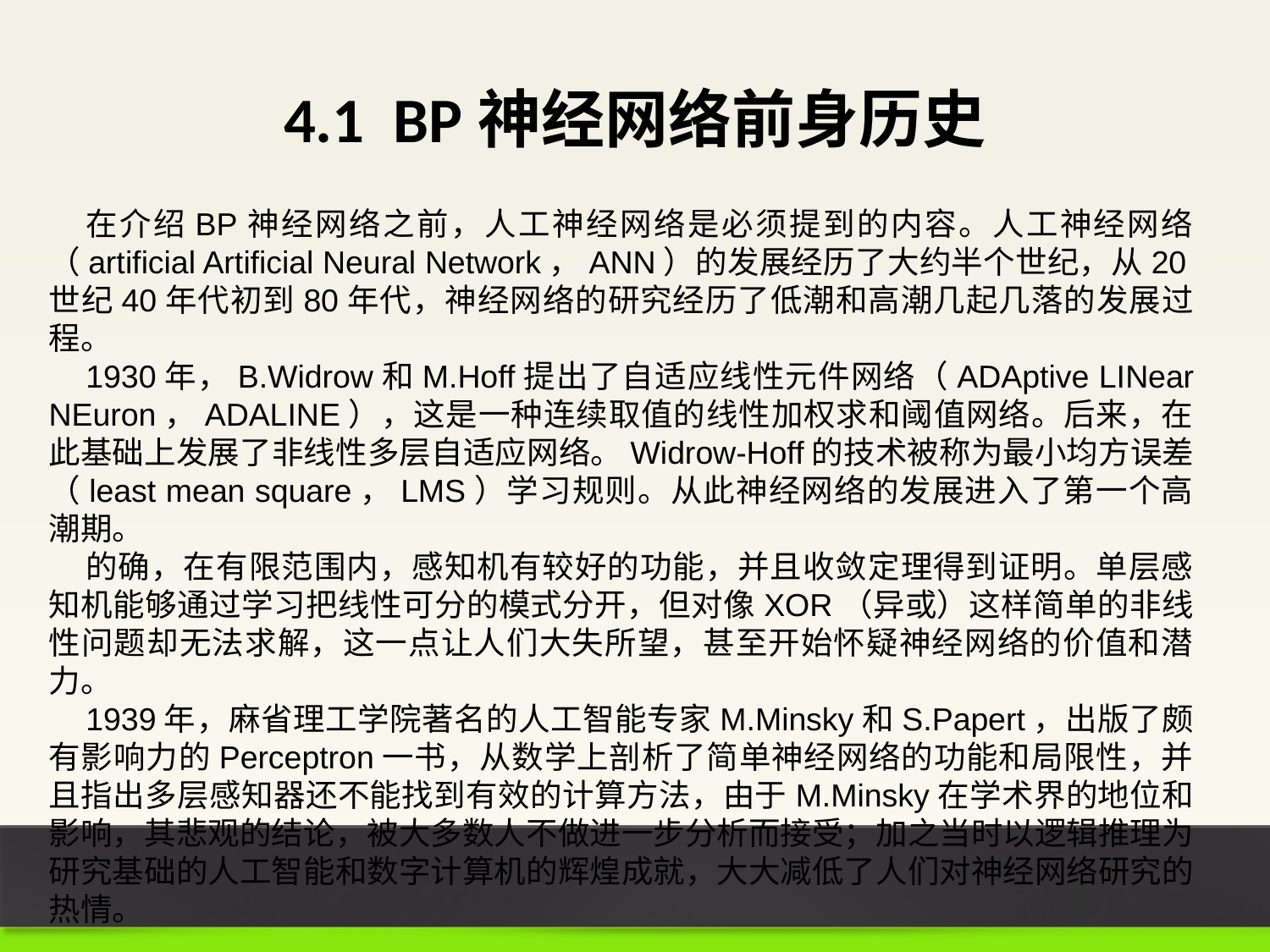

# 4.1  BP神经网络前身历史
在介绍BP神经网络之前，人工神经网络是必须提到的内容。人工神经网络（artificial Artificial Neural Network，ANN）的发展经历了大约半个世纪，从20世纪40年代初到80年代，神经网络的研究经历了低潮和高潮几起几落的发展过程。
1930年，B.Widrow和M.Hoff提出了自适应线性元件网络（ADAptive LINear NEuron，ADALINE），这是一种连续取值的线性加权求和阈值网络。后来，在此基础上发展了非线性多层自适应网络。Widrow-Hoff的技术被称为最小均方误差（least mean square，LMS）学习规则。从此神经网络的发展进入了第一个高潮期。
的确，在有限范围内，感知机有较好的功能，并且收敛定理得到证明。单层感知机能够通过学习把线性可分的模式分开，但对像XOR（异或）这样简单的非线性问题却无法求解，这一点让人们大失所望，甚至开始怀疑神经网络的价值和潜力。
1939年，麻省理工学院著名的人工智能专家M.Minsky和S.Papert，出版了颇有影响力的Perceptron一书，从数学上剖析了简单神经网络的功能和局限性，并且指出多层感知器还不能找到有效的计算方法，由于M.Minsky在学术界的地位和影响，其悲观的结论，被大多数人不做进一步分析而接受；加之当时以逻辑推理为研究基础的人工智能和数字计算机的辉煌成就，大大减低了人们对神经网络研究的热情。